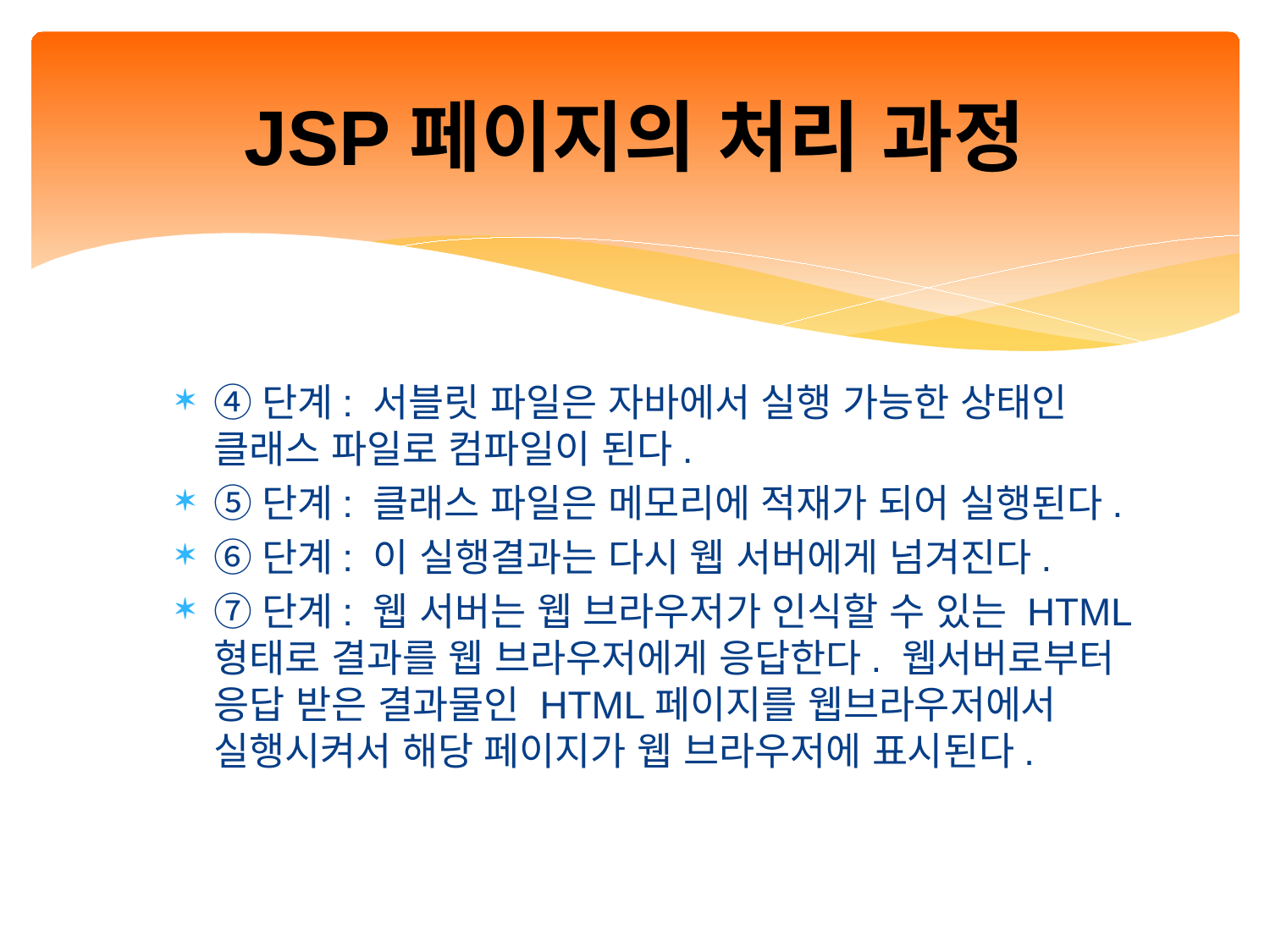

# JSP페이지의 처리 과정
④단계: 서블릿 파일은 자바에서 실행 가능한 상태인 클래스 파일로 컴파일이 된다.
⑤단계: 클래스 파일은 메모리에 적재가 되어 실행된다.
⑥단계: 이 실행결과는 다시 웹 서버에게 넘겨진다.
⑦단계: 웹 서버는 웹 브라우저가 인식할 수 있는 HTML 형태로 결과를 웹 브라우저에게 응답한다. 웹서버로부터 응답 받은 결과물인 HTML페이지를 웹브라우저에서 실행시켜서 해당 페이지가 웹 브라우저에 표시된다.